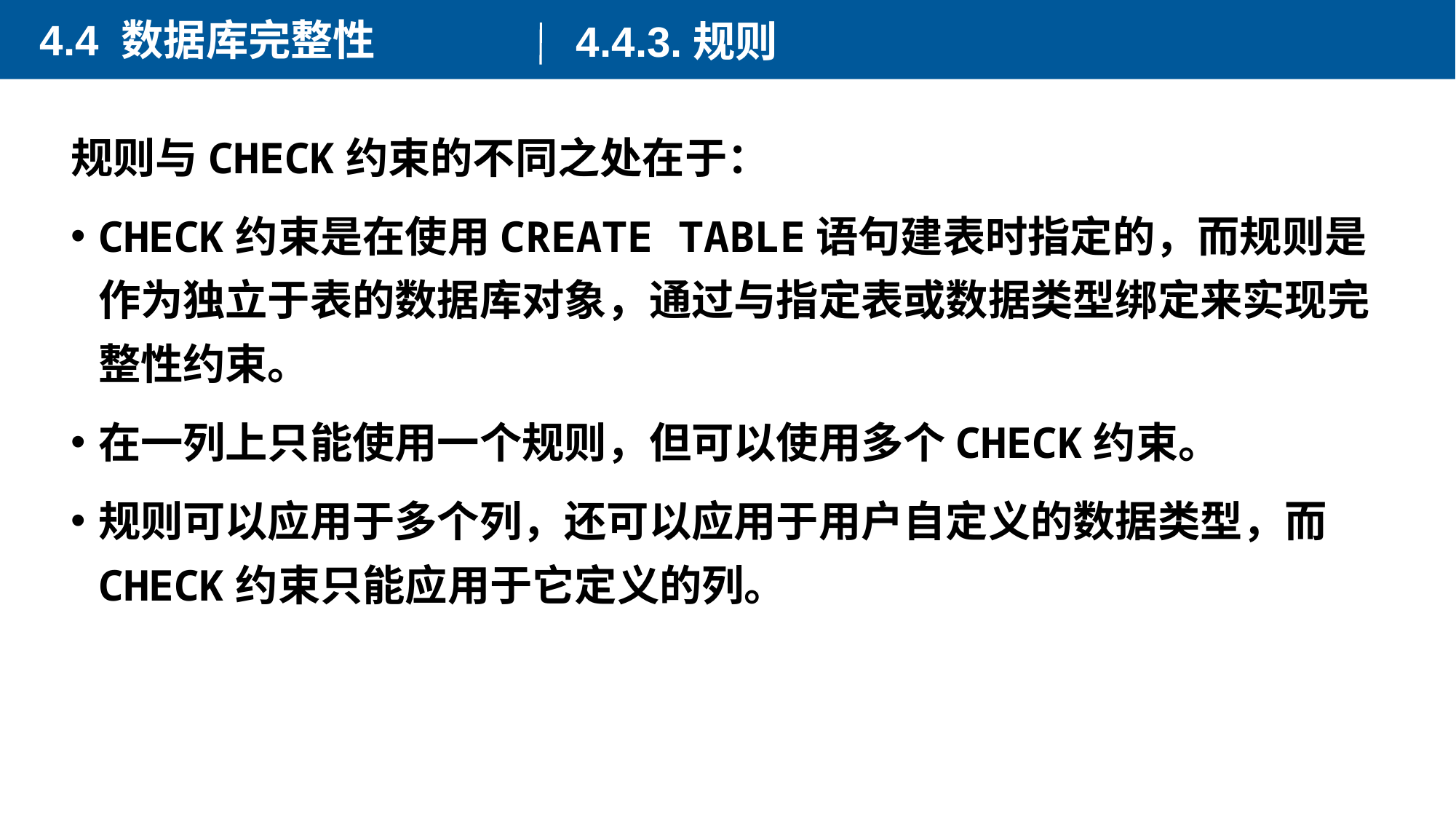

4.4 数据库完整性
4.4.3.规则
规则与CHECK约束的不同之处在于：
CHECK约束是在使用CREATE TABLE语句建表时指定的，而规则是作为独立于表的数据库对象，通过与指定表或数据类型绑定来实现完整性约束。
在一列上只能使用一个规则，但可以使用多个CHECK约束。
规则可以应用于多个列，还可以应用于用户自定义的数据类型，而CHECK约束只能应用于它定义的列。